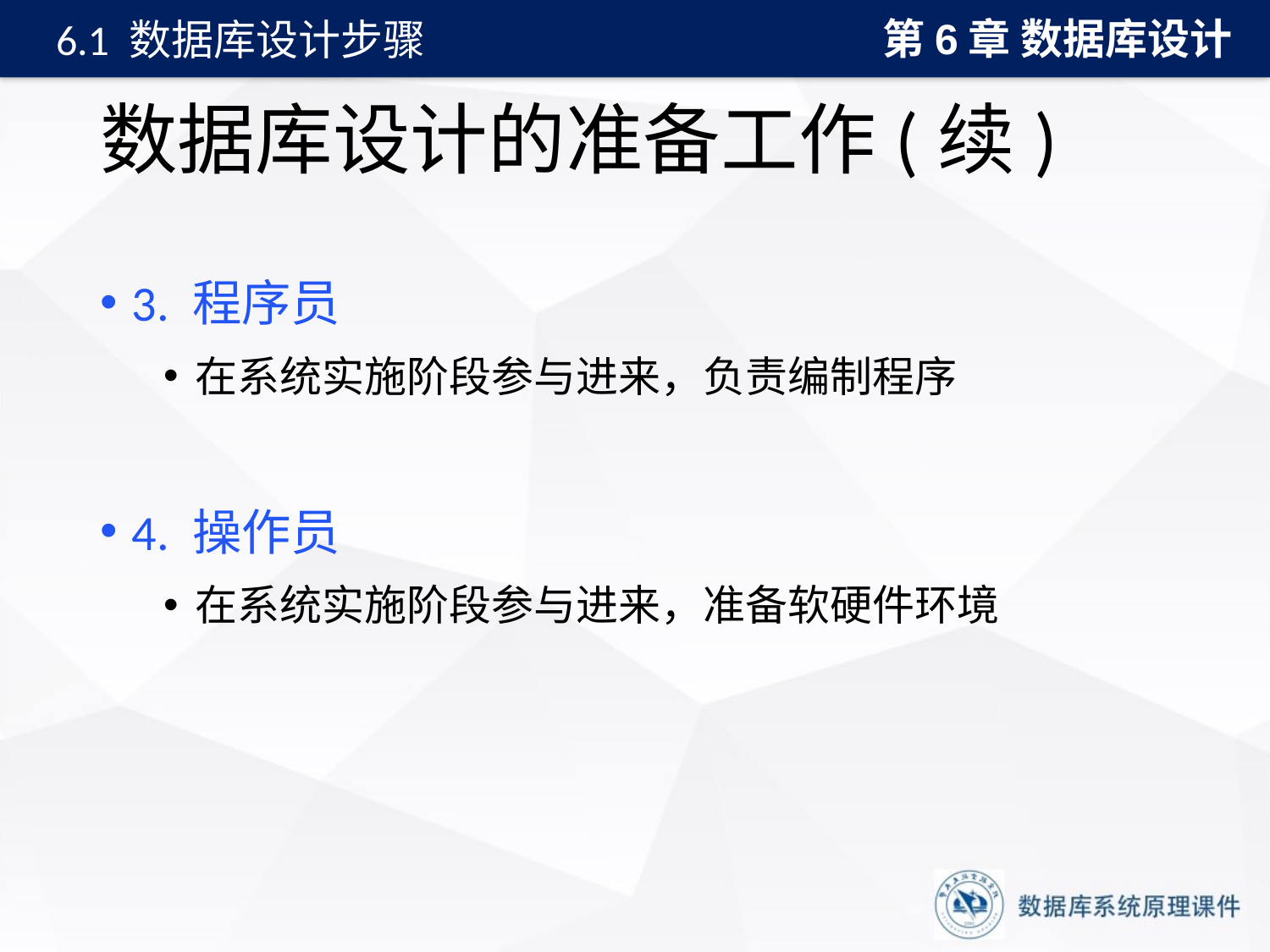

第6章 数据库设计
6.1 数据库设计步骤
# 数据库设计的准备工作(续)
3. 程序员
在系统实施阶段参与进来，负责编制程序

4. 操作员
在系统实施阶段参与进来，准备软硬件环境